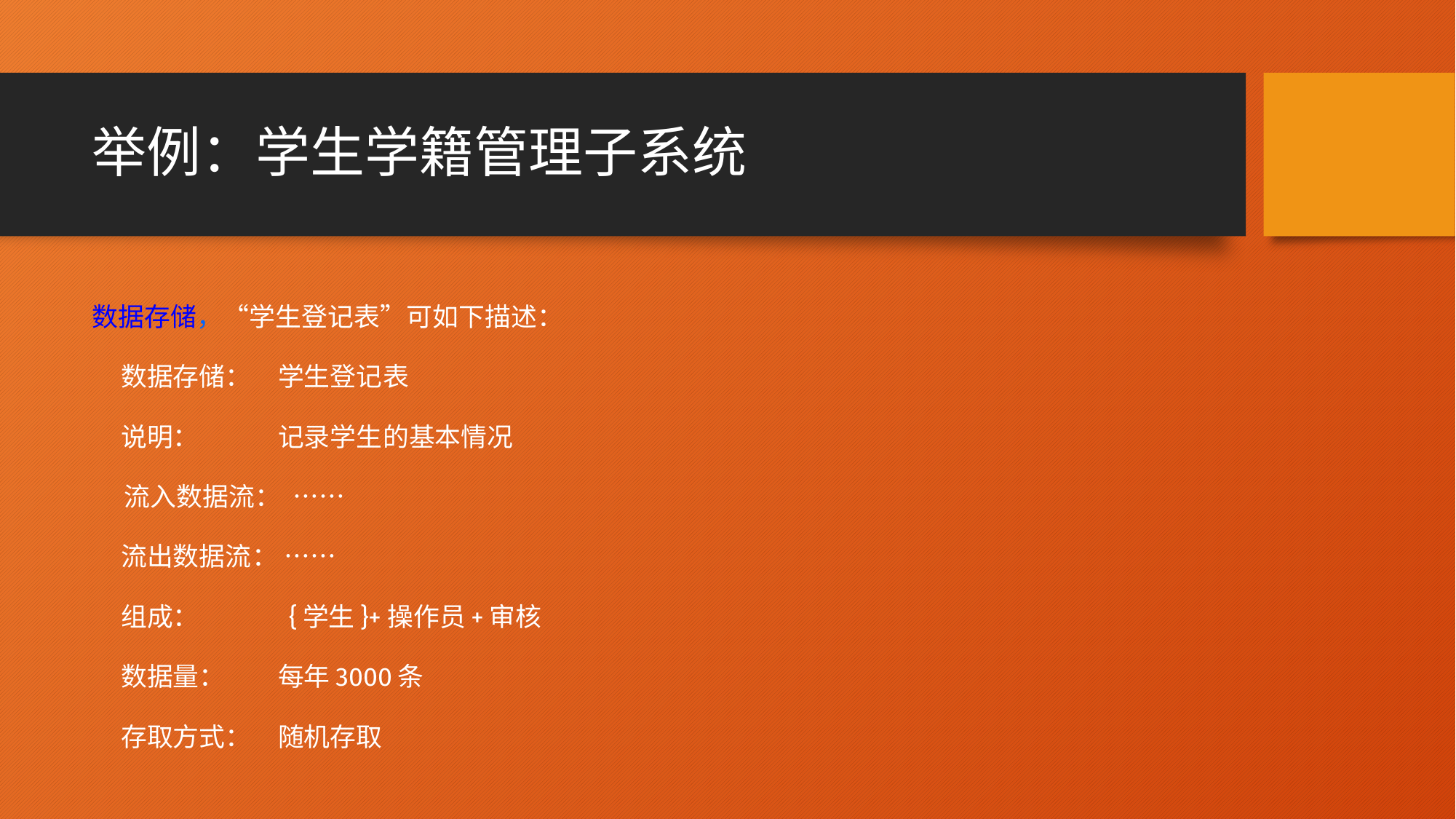

# 举例：学生学籍管理子系统
数据存储，“学生登记表”可如下描述：
    数据存储：　学生登记表
    说明：　　　记录学生的基本情况
　 流入数据流：  ……
    流出数据流： ……
    组成：　　　 {学生}+操作员+审核
    数据量：　　每年3000条
    存取方式：　随机存取